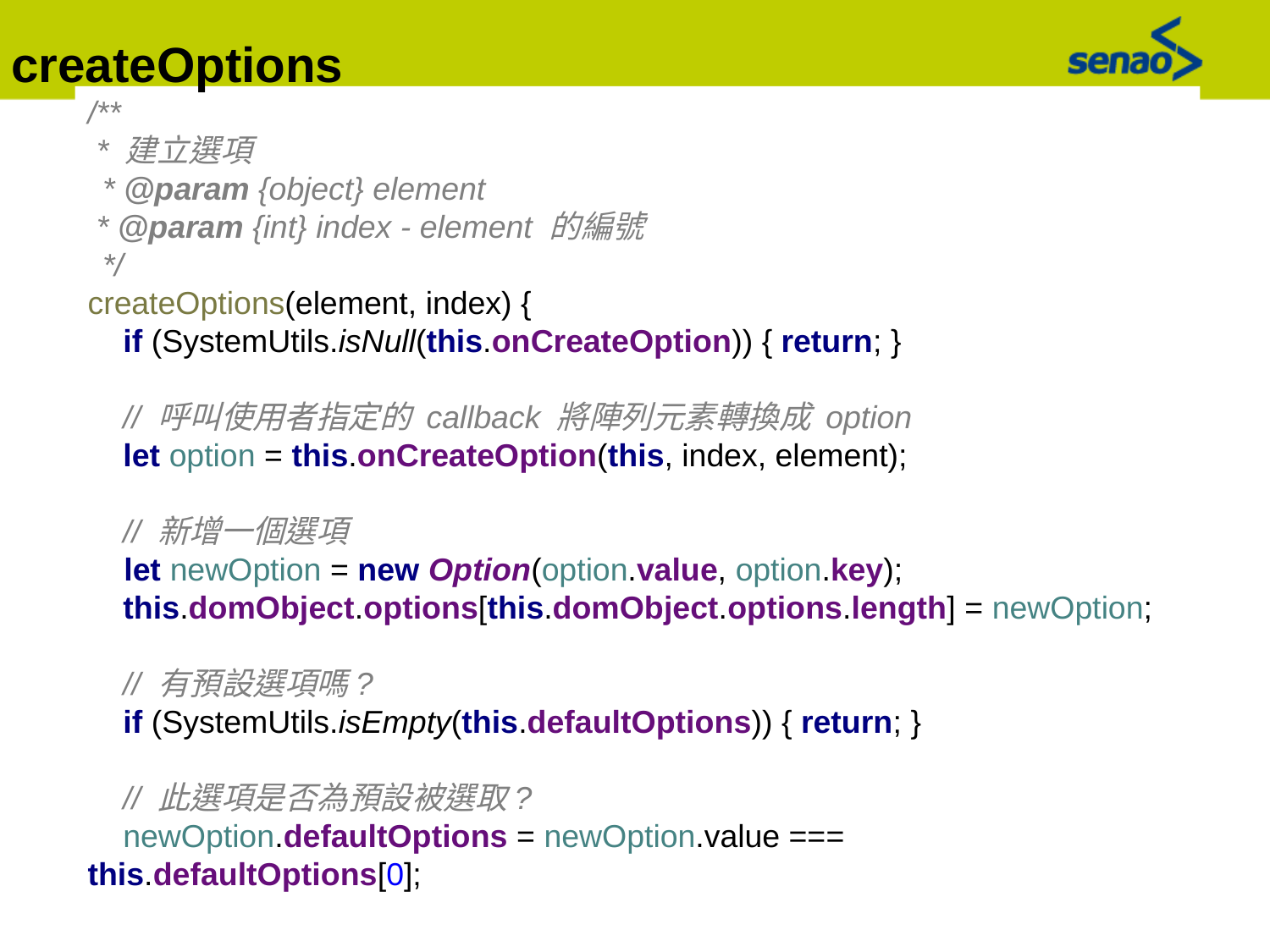

createOptions
/**
 * 建立選項
 * @param {object} element
 * @param {int} index - element 的編號
 */
createOptions(element, index) {
    if (SystemUtils.isNull(this.onCreateOption)) { return; }
    // 呼叫使用者指定的 callback 將陣列元素轉換成 option
    let option = this.onCreateOption(this, index, element);
    // 新增一個選項
    let newOption = new Option(option.value, option.key);
    this.domObject.options[this.domObject.options.length] = newOption;
    // 有預設選項嗎?
    if (SystemUtils.isEmpty(this.defaultOptions)) { return; }
    // 此選項是否為預設被選取?
    newOption.defaultOptions = newOption.value === this.defaultOptions[0];